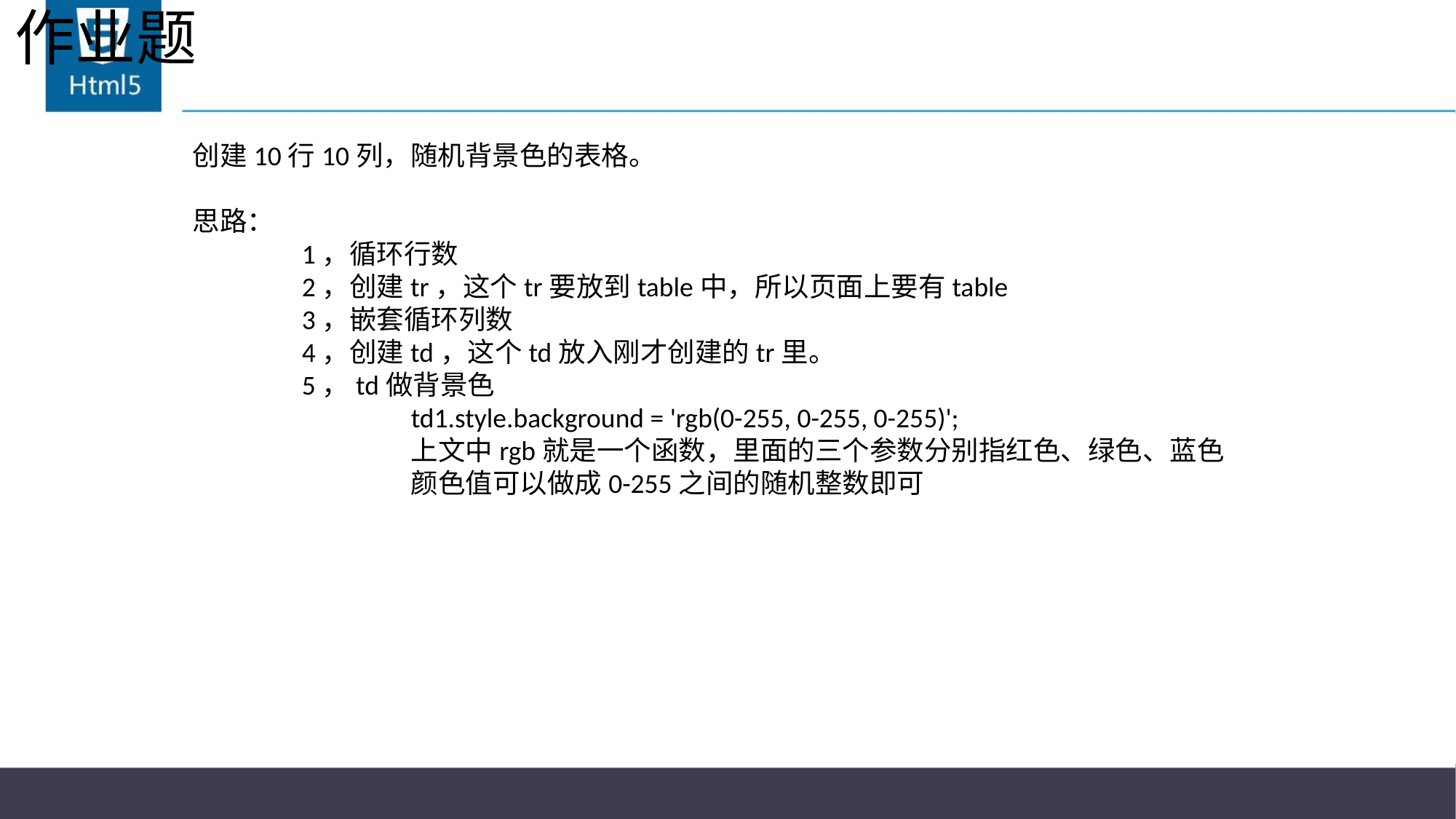

# 作业题
创建10行10列，随机背景色的表格。

思路：
	1，循环行数
	2，创建tr，这个tr要放到table中，所以页面上要有table
	3，嵌套循环列数
	4，创建td，这个td放入刚才创建的tr里。
	5，td做背景色
		td1.style.background = 'rgb(0-255, 0-255, 0-255)';
		上文中rgb就是一个函数，里面的三个参数分别指红色、绿色、蓝色
		颜色值可以做成0-255之间的随机整数即可